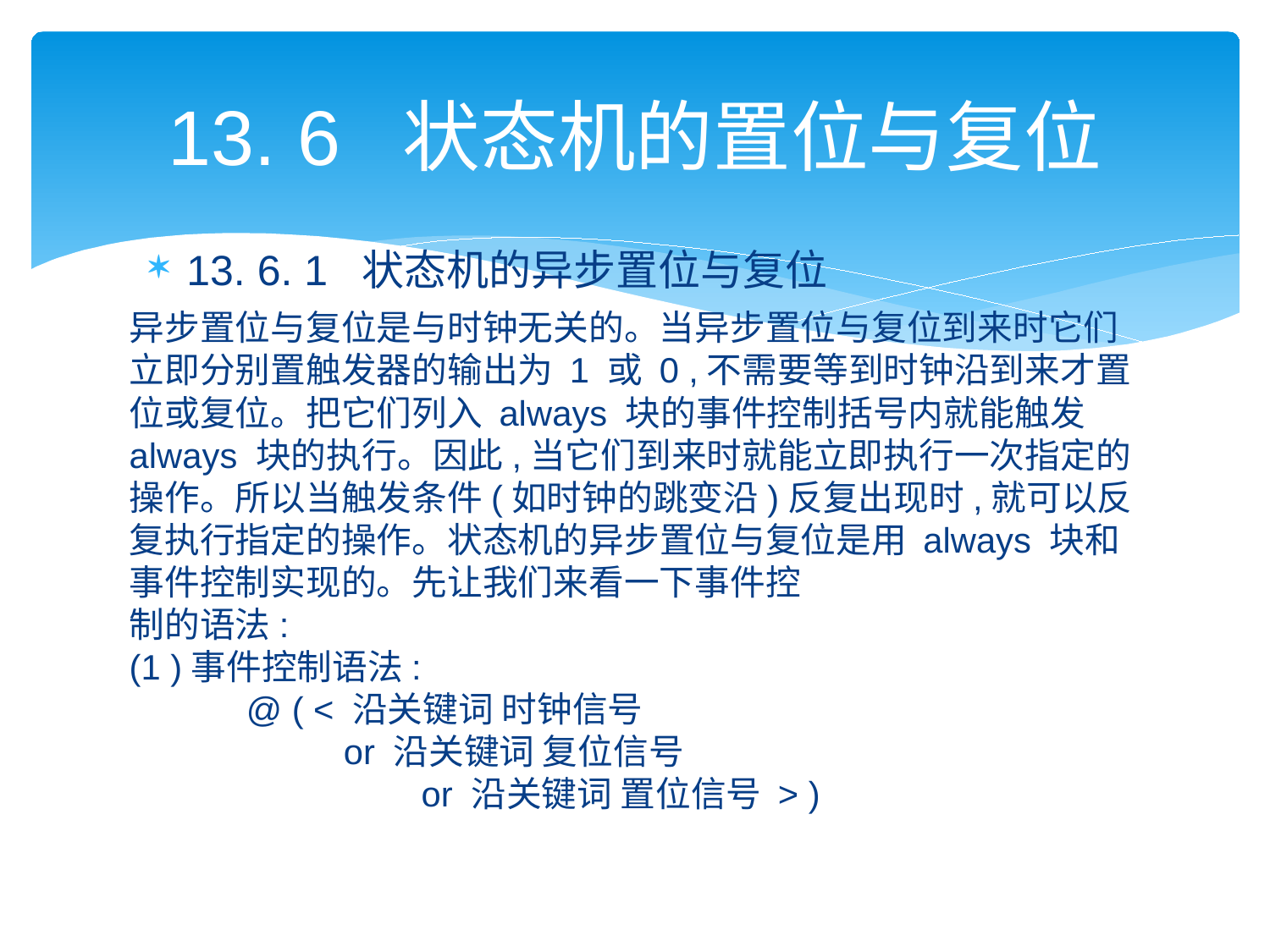

# 13. 6  状态机的置位与复位
13. 6. 1  状态机的异步置位与复位
异步置位与复位是与时钟无关的。当异步置位与复位到来时它们立即分别置触发器的输出为 1 或 0 ,不需要等到时钟沿到来才置位或复位。把它们列入 always 块的事件控制括号内就能触发 always 块的执行。因此,当它们到来时就能立即执行一次指定的操作。所以当触发条件(如时钟的跳变沿)反复出现时,就可以反复执行指定的操作。状态机的异步置位与复位是用 always 块和事件控制实现的。先让我们来看一下事件控
制的语法:
(1 )事件控制语法:
            @ ( < 沿关键词 时钟信号
                      or 沿关键词 复位信号
                              or 沿关键词 置位信号 > )